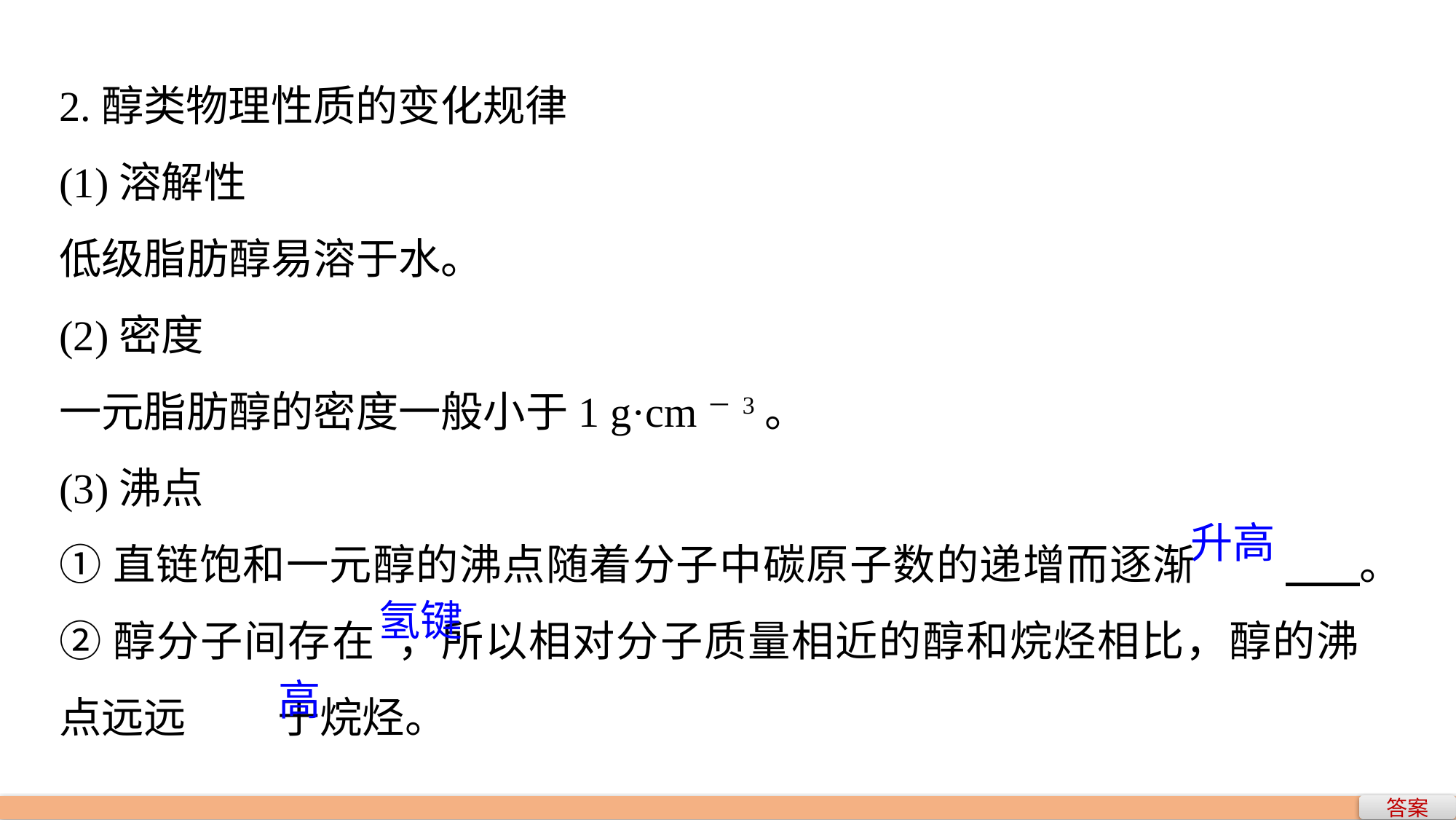

2.醇类物理性质的变化规律
(1)溶解性
低级脂肪醇易溶于水。
(2)密度
一元脂肪醇的密度一般小于1 g·cm－3。
(3)沸点
①直链饱和一元醇的沸点随着分子中碳原子数的递增而逐渐	       。
②醇分子间存在	，所以相对分子质量相近的醇和烷烃相比，醇的沸点远远	于烷烃。
升高
氢键
高
答案